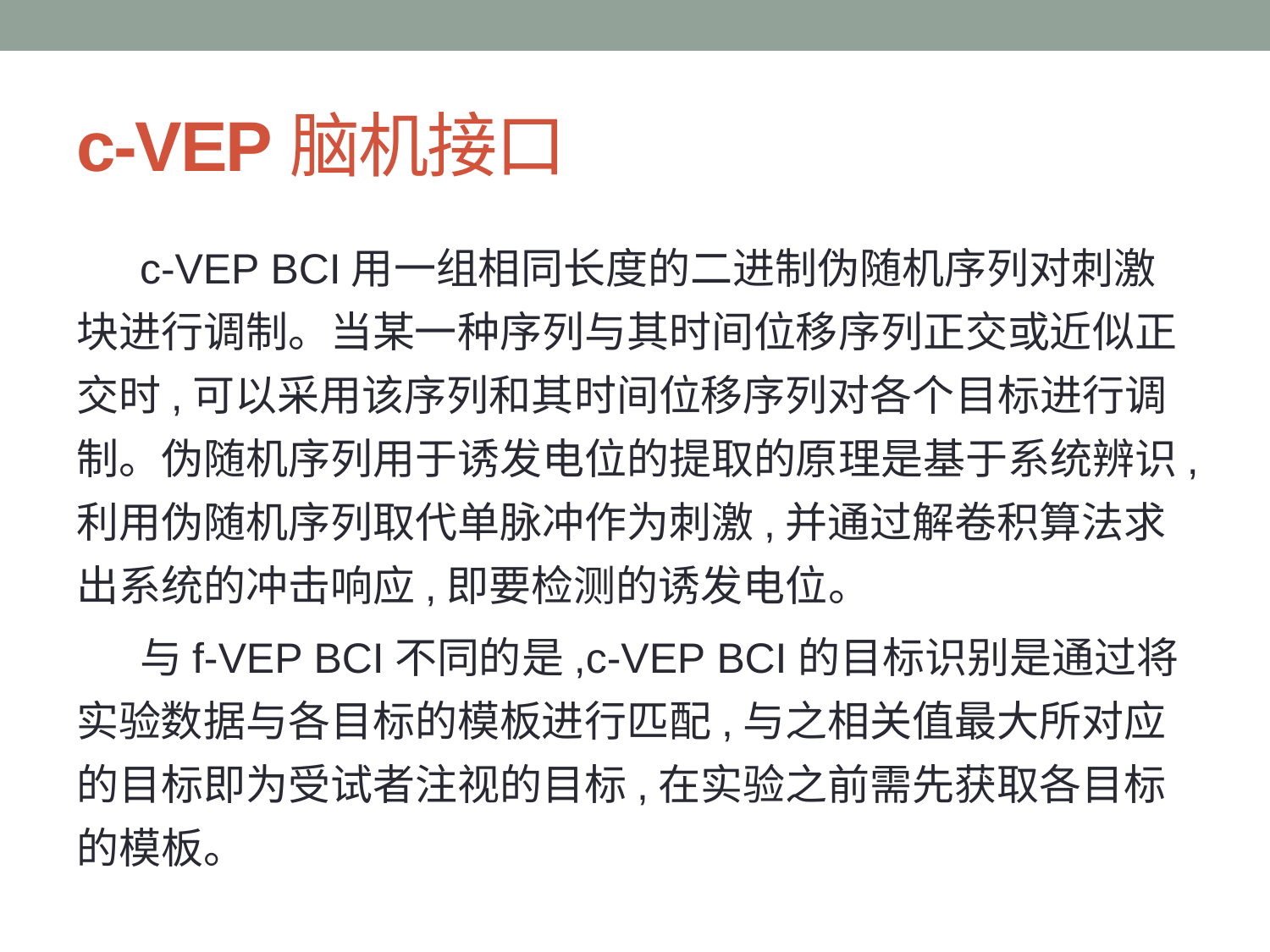

# c-VEP脑机接口
c-VEP BCI用一组相同长度的二进制伪随机序列对刺激块进行调制。当某一种序列与其时间位移序列正交或近似正交时,可以采用该序列和其时间位移序列对各个目标进行调制。伪随机序列用于诱发电位的提取的原理是基于系统辨识,利用伪随机序列取代单脉冲作为刺激,并通过解卷积算法求出系统的冲击响应,即要检测的诱发电位。
与f-VEP BCI不同的是,c-VEP BCI的目标识别是通过将实验数据与各目标的模板进行匹配,与之相关值最大所对应的目标即为受试者注视的目标,在实验之前需先获取各目标的模板。